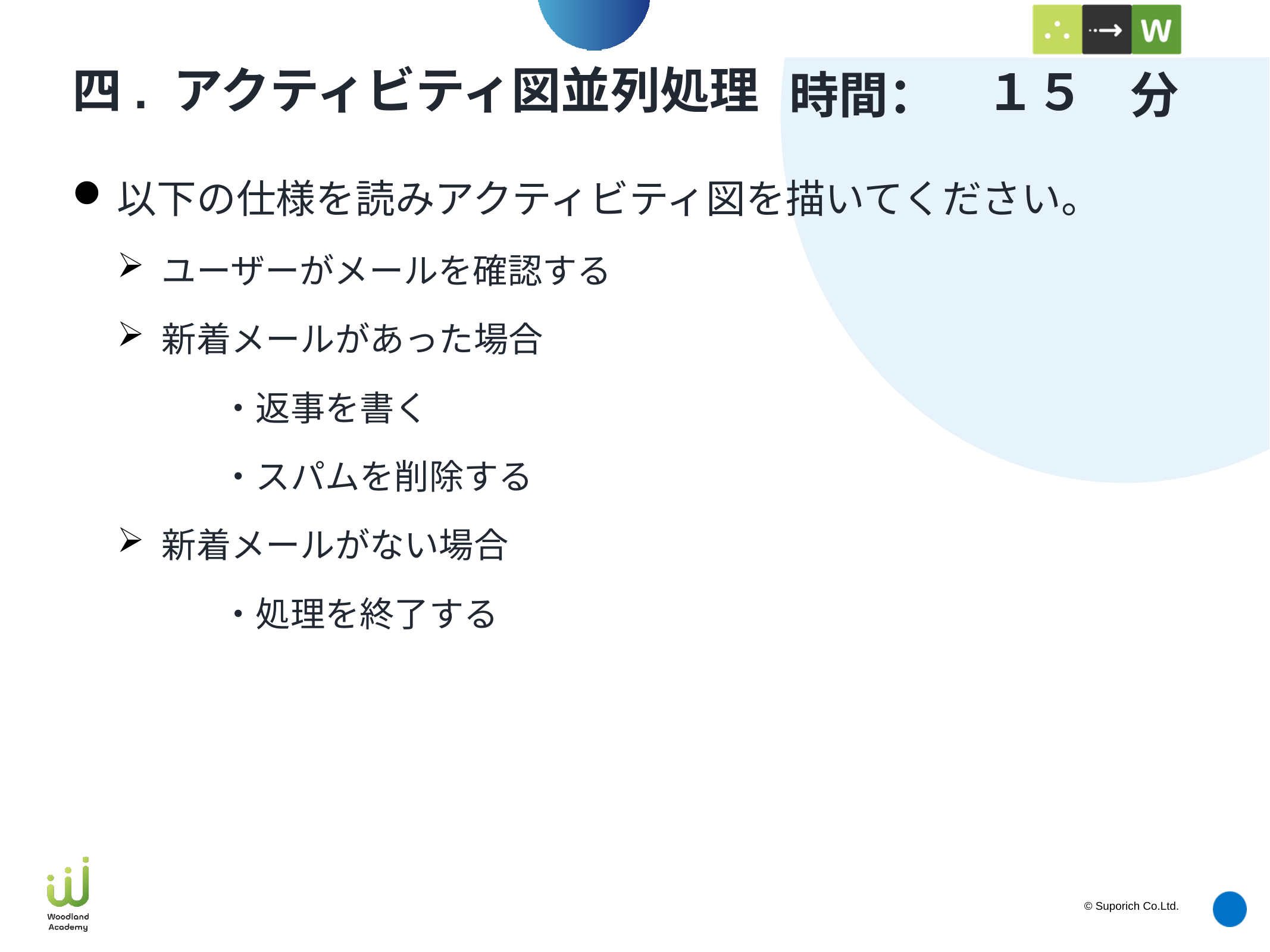

１５
# 四. アクティビティ図並列処理
以下の仕様を読みアクティビティ図を描いてください。
ユーザーがメールを確認する
新着メールがあった場合
　　　・返事を書く
　　　・スパムを削除する
新着メールがない場合
　　　・処理を終了する